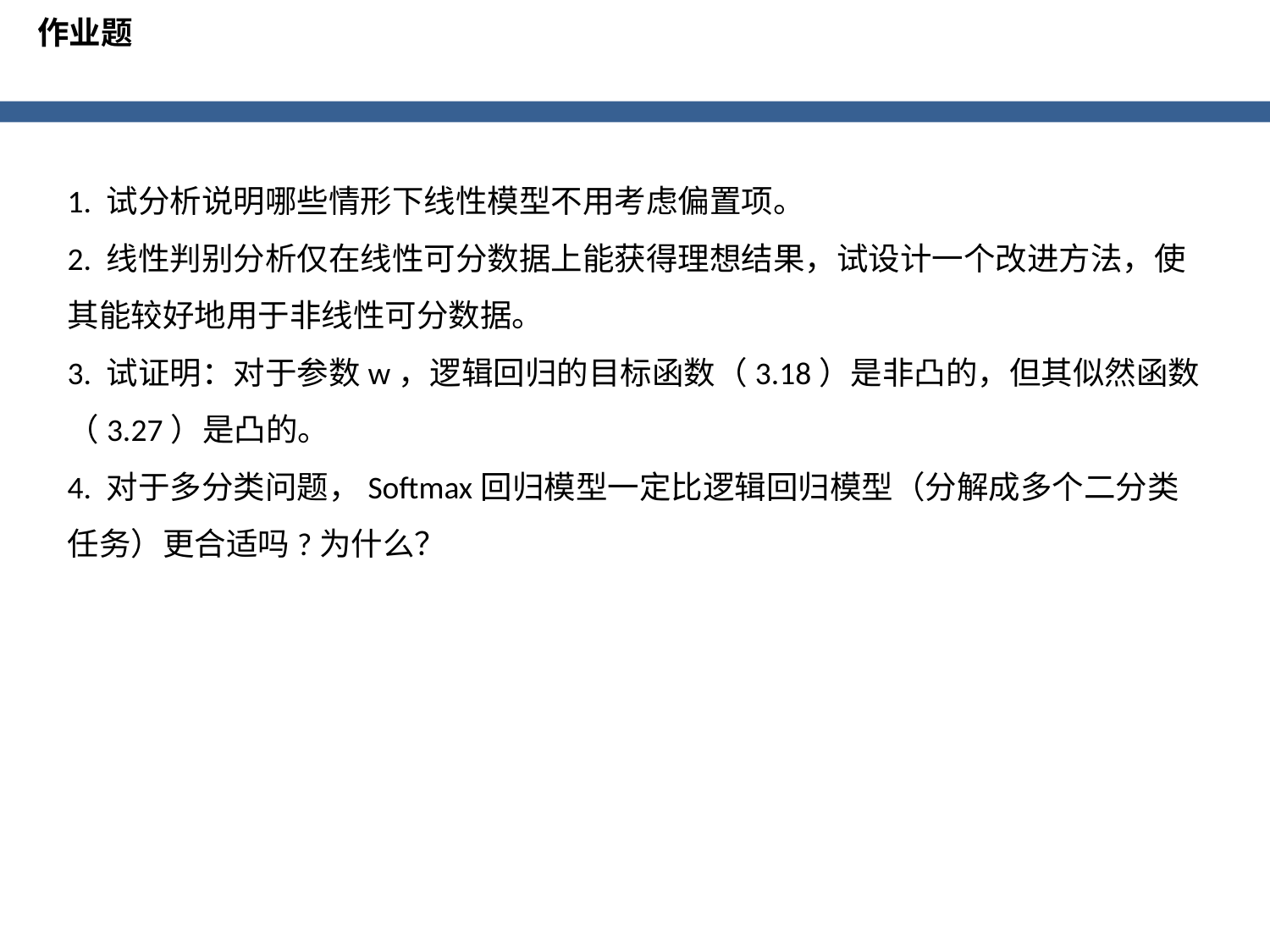

作业题
1. 试分析说明哪些情形下线性模型不用考虑偏置项。
2. 线性判别分析仅在线性可分数据上能获得理想结果，试设计一个改进方法，使其能较好地用于非线性可分数据。
3. 试证明：对于参数w，逻辑回归的目标函数（3.18）是非凸的，但其似然函数（3.27）是凸的。
4. 对于多分类问题，Softmax回归模型一定比逻辑回归模型（分解成多个二分类任务）更合适吗?为什么？